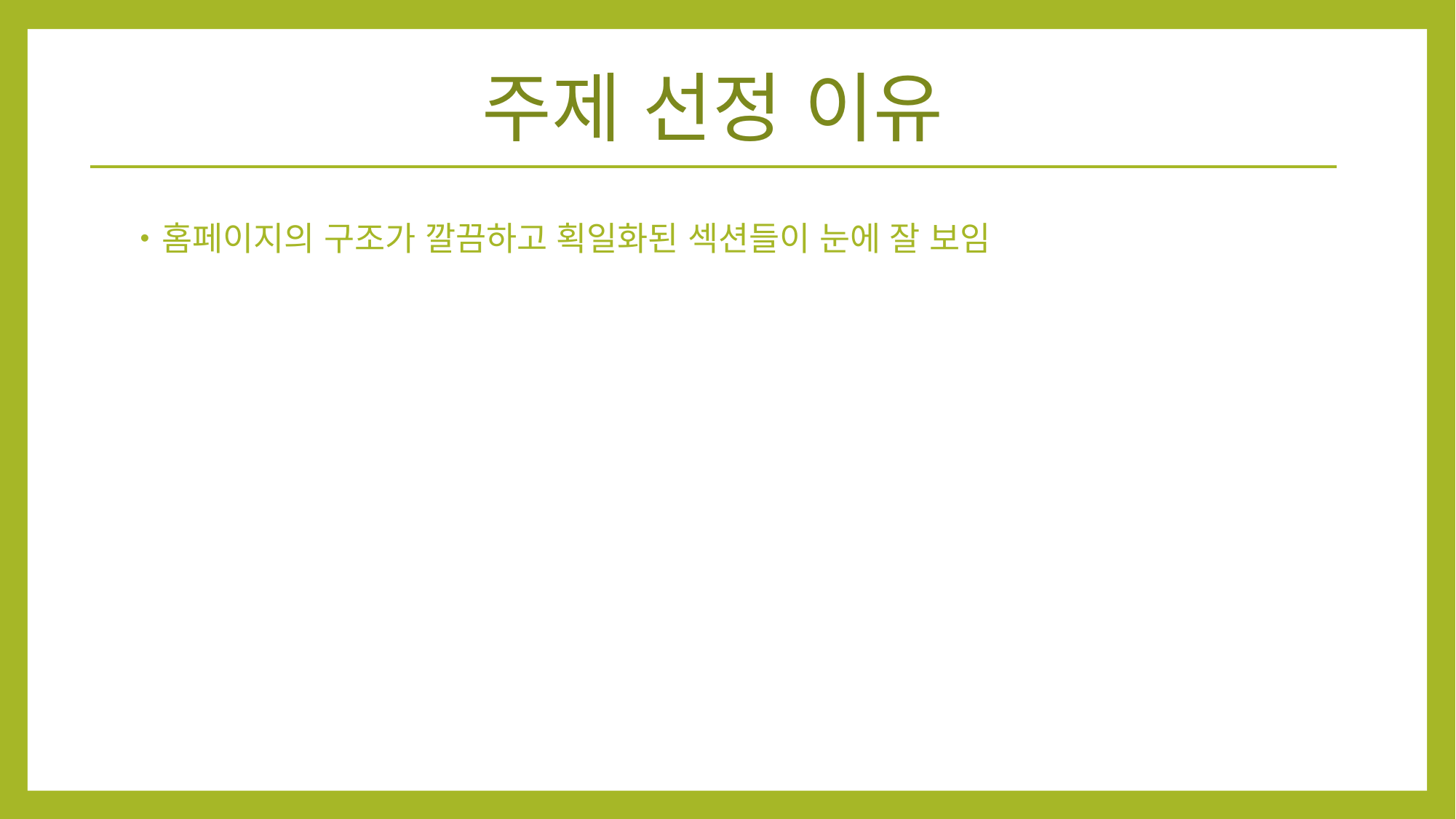

# 주제 선정 이유
홈페이지의 구조가 깔끔하고 획일화된 섹션들이 눈에 잘 보임